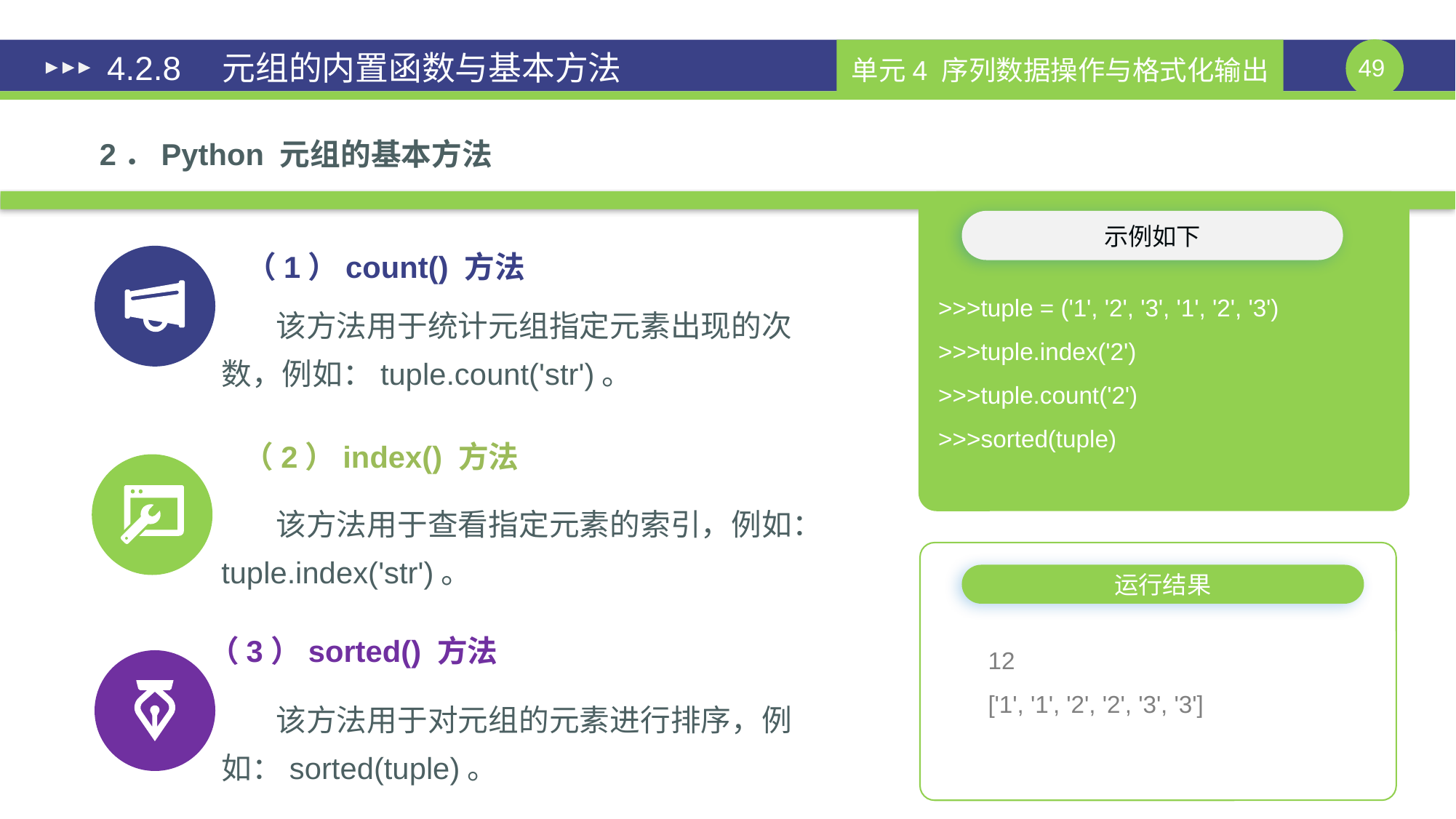

# 4.2.8　元组的内置函数与基本方法
2．Python 元组的基本方法

示例如下

（1）count() 方法
>>>tuple = ('1', '2', '3', '1', '2', '3')
>>>tuple.index('2')
>>>tuple.count('2')
>>>sorted(tuple)
该方法用于统计元组指定元素出现的次数，例如：tuple.count('str')。
（2）index() 方法

该方法用于查看指定元素的索引，例如：tuple.index('str')。

运行结果
12
['1', '1', '2', '2', '3', '3']
（3）sorted() 方法

该方法用于对元组的元素进行排序，例如：sorted(tuple)。